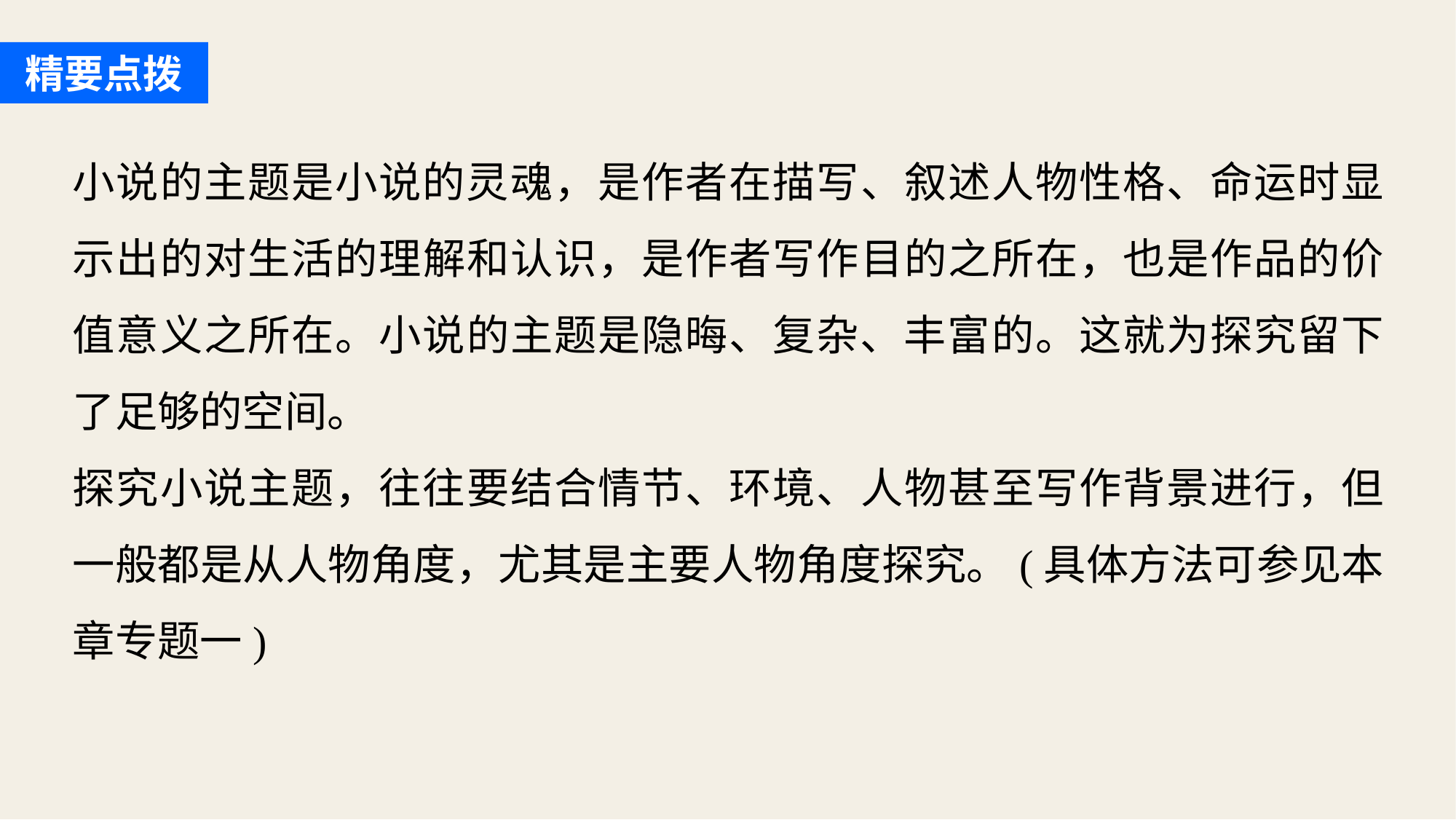

精要点拨
小说的主题是小说的灵魂，是作者在描写、叙述人物性格、命运时显示出的对生活的理解和认识，是作者写作目的之所在，也是作品的价值意义之所在。小说的主题是隐晦、复杂、丰富的。这就为探究留下了足够的空间。
探究小说主题，往往要结合情节、环境、人物甚至写作背景进行，但一般都是从人物角度，尤其是主要人物角度探究。(具体方法可参见本章专题一)